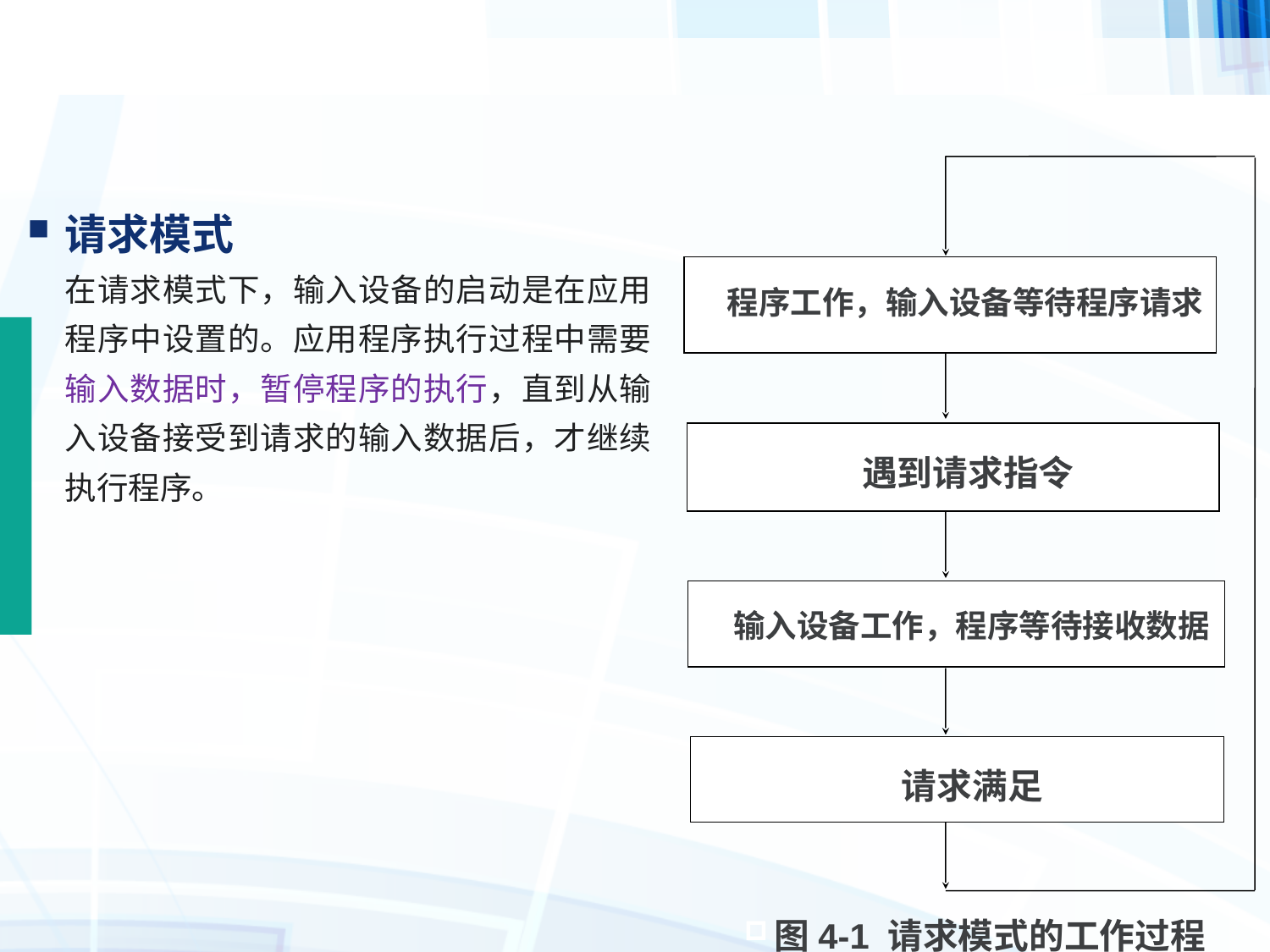

程序工作，输入设备等待程序请求

遇到请求指令

输入设备工作，程序等待接收数据

请求满足

图4-1 请求模式的工作过程

请求模式
在请求模式下，输入设备的启动是在应用程序中设置的。应用程序执行过程中需要输入数据时，暂停程序的执行，直到从输入设备接受到请求的输入数据后，才继续执行程序。